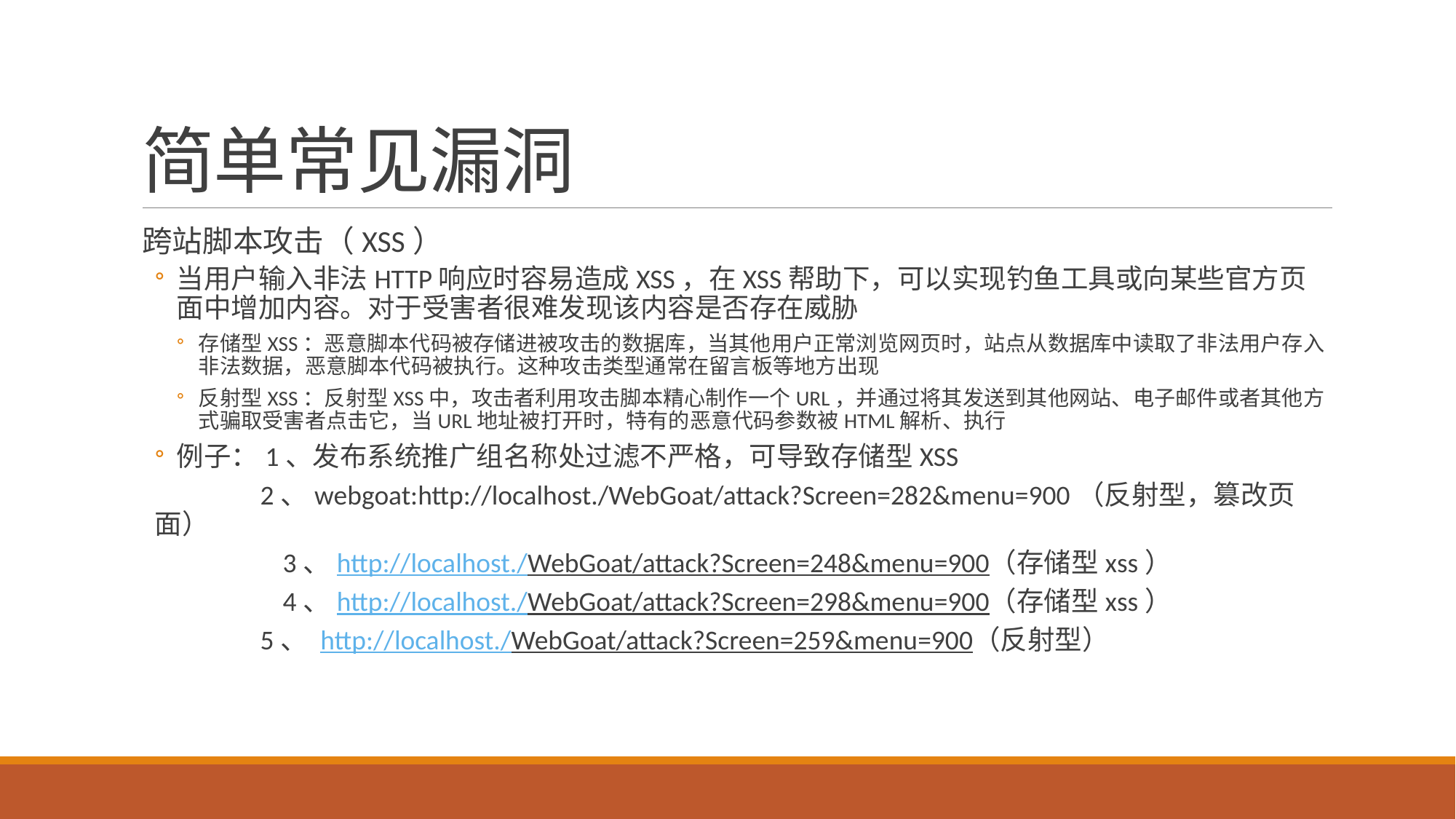

# 简单常见漏洞
跨站脚本攻击（XSS）
当用户输入非法HTTP响应时容易造成XSS，在XSS帮助下，可以实现钓鱼工具或向某些官方页面中增加内容。对于受害者很难发现该内容是否存在威胁
存储型XSS：恶意脚本代码被存储进被攻击的数据库，当其他用户正常浏览网页时，站点从数据库中读取了非法用户存入非法数据，恶意脚本代码被执行。这种攻击类型通常在留言板等地方出现
反射型XSS：反射型XSS中，攻击者利用攻击脚本精心制作一个URL，并通过将其发送到其他网站、电子邮件或者其他方式骗取受害者点击它，当URL地址被打开时，特有的恶意代码参数被HTML解析、执行
例子：1、发布系统推广组名称处过滤不严格，可导致存储型XSS
                 2、webgoat:http://localhost./WebGoat/attack?Screen=282&menu=900（反射型，篡改页面）
	   3、http://localhost./WebGoat/attack?Screen=248&menu=900（存储型xss）
	   4、http://localhost./WebGoat/attack?Screen=298&menu=900（存储型xss）
                 5、 http://localhost./WebGoat/attack?Screen=259&menu=900（反射型）